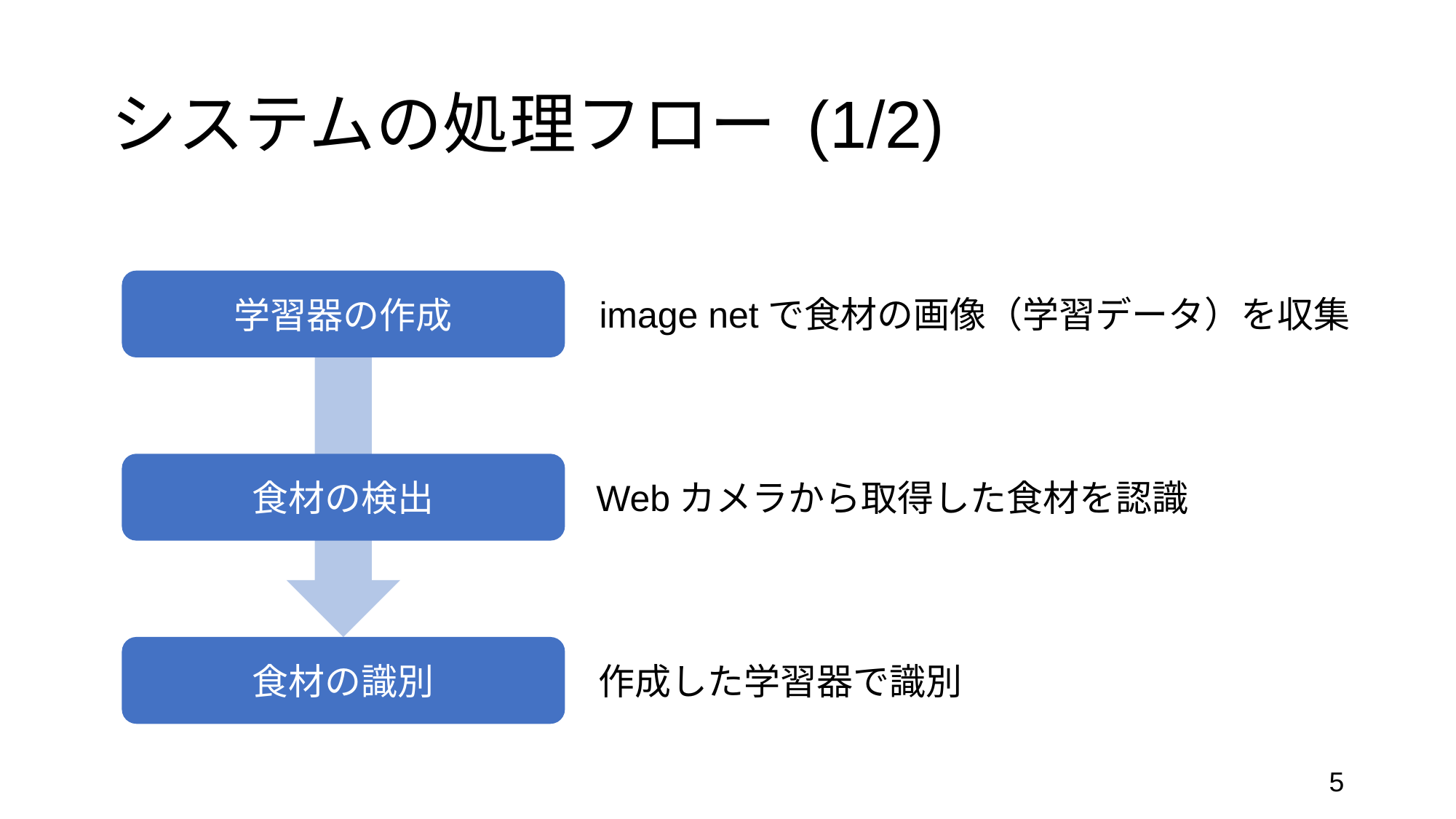

# システムの処理フロー (1/2)
学習器の作成
image netで食材の画像（学習データ）を収集

食材の検出
Webカメラから取得した食材を認識
食材の識別
作成した学習器で識別
5